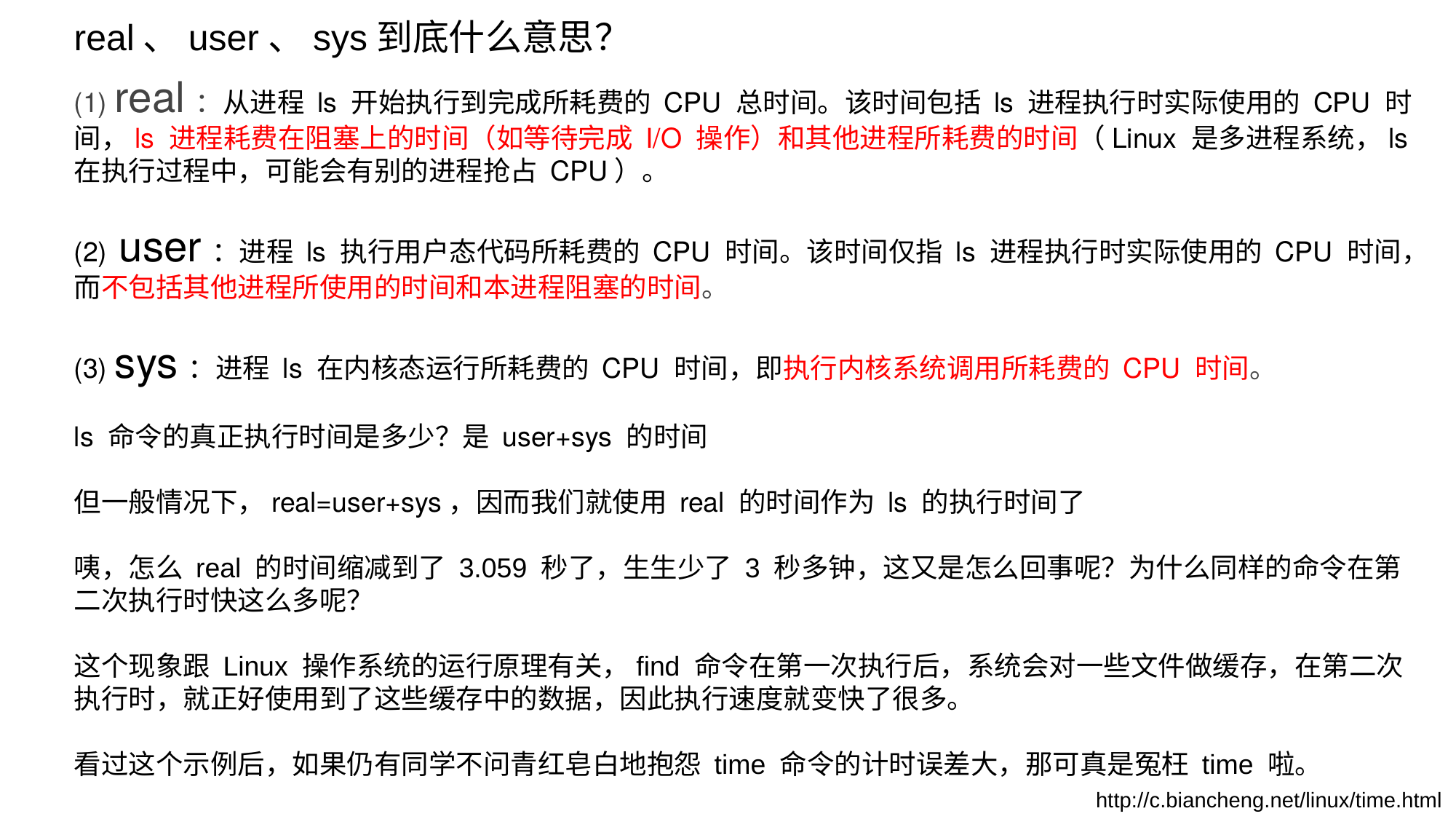

real、user、sys到底什么意思？
(1) real：从进程 ls 开始执行到完成所耗费的 CPU 总时间。该时间包括 ls 进程执行时实际使用的 CPU 时间，ls 进程耗费在阻塞上的时间（如等待完成 I/O 操作）和其他进程所耗费的时间（Linux 是多进程系统，ls 在执行过程中，可能会有别的进程抢占 CPU）。
(2) user：进程 ls 执行用户态代码所耗费的 CPU 时间。该时间仅指 ls 进程执行时实际使用的 CPU 时间，而不包括其他进程所使用的时间和本进程阻塞的时间。
(3) sys：进程 ls 在内核态运行所耗费的 CPU 时间，即执行内核系统调用所耗费的 CPU 时间。
ls 命令的真正执行时间是多少？是 user+sys 的时间

但一般情况下，real=user+sys，因而我们就使用 real 的时间作为 ls 的执行时间了

咦，怎么 real 的时间缩减到了 3.059 秒了，生生少了 3 秒多钟，这又是怎么回事呢？为什么同样的命令在第二次执行时快这么多呢？

这个现象跟 Linux 操作系统的运行原理有关，find 命令在第一次执行后，系统会对一些文件做缓存，在第二次执行时，就正好使用到了这些缓存中的数据，因此执行速度就变快了很多。

看过这个示例后，如果仍有同学不问青红皂白地抱怨 time 命令的计时误差大，那可真是冤枉 time 啦。
http://c.biancheng.net/linux/time.html